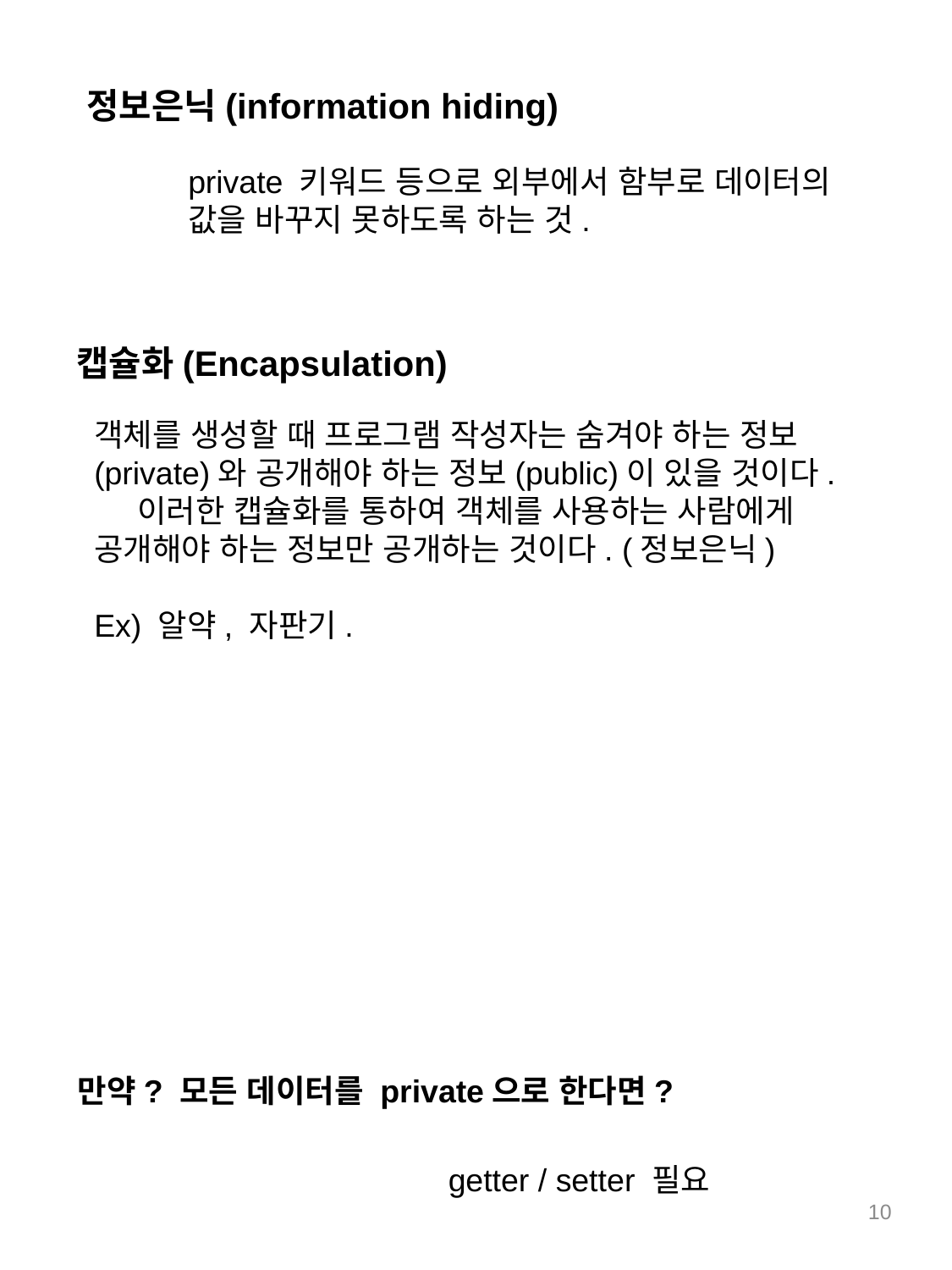

정보은닉(information hiding)
private 키워드 등으로 외부에서 함부로 데이터의
값을 바꾸지 못하도록 하는 것.
캡슐화(Encapsulation)
객체를 생성할 때 프로그램 작성자는 숨겨야 하는 정보(private)와 공개해야 하는 정보(public)이 있을 것이다.
    이러한 캡슐화를 통하여 객체를 사용하는 사람에게 공개해야 하는 정보만 공개하는 것이다. (정보은닉)

Ex) 알약, 자판기.
만약? 모든 데이터를 private으로 한다면?
getter / setter 필요
10